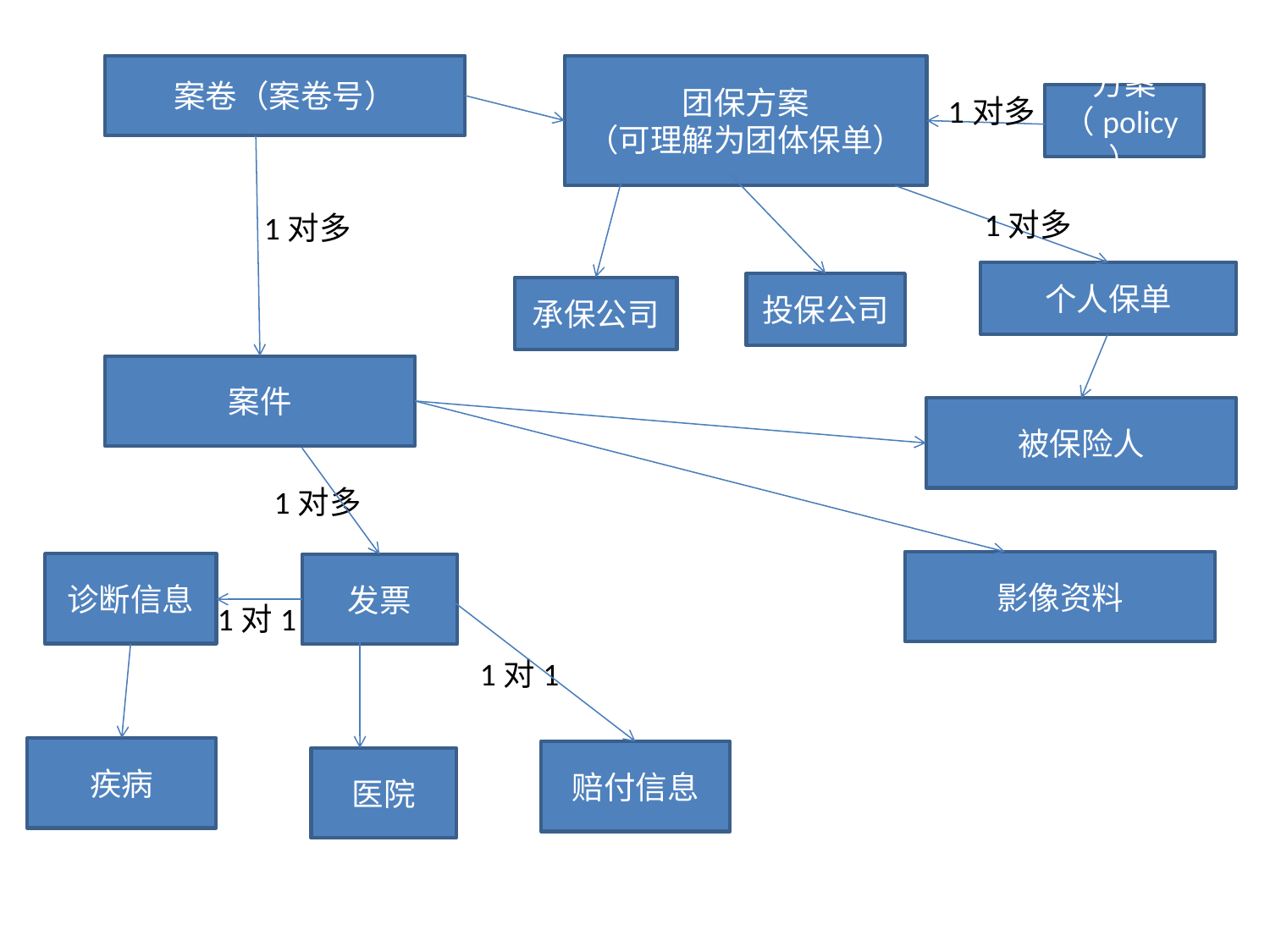

案卷（案卷号）
团保方案
（可理解为团体保单）
方案（policy）
1对多
1对多
1对多
个人保单
投保公司
承保公司
案件
被保险人
1对多
影像资料
诊断信息
发票
1对1
1对1
疾病
赔付信息
医院